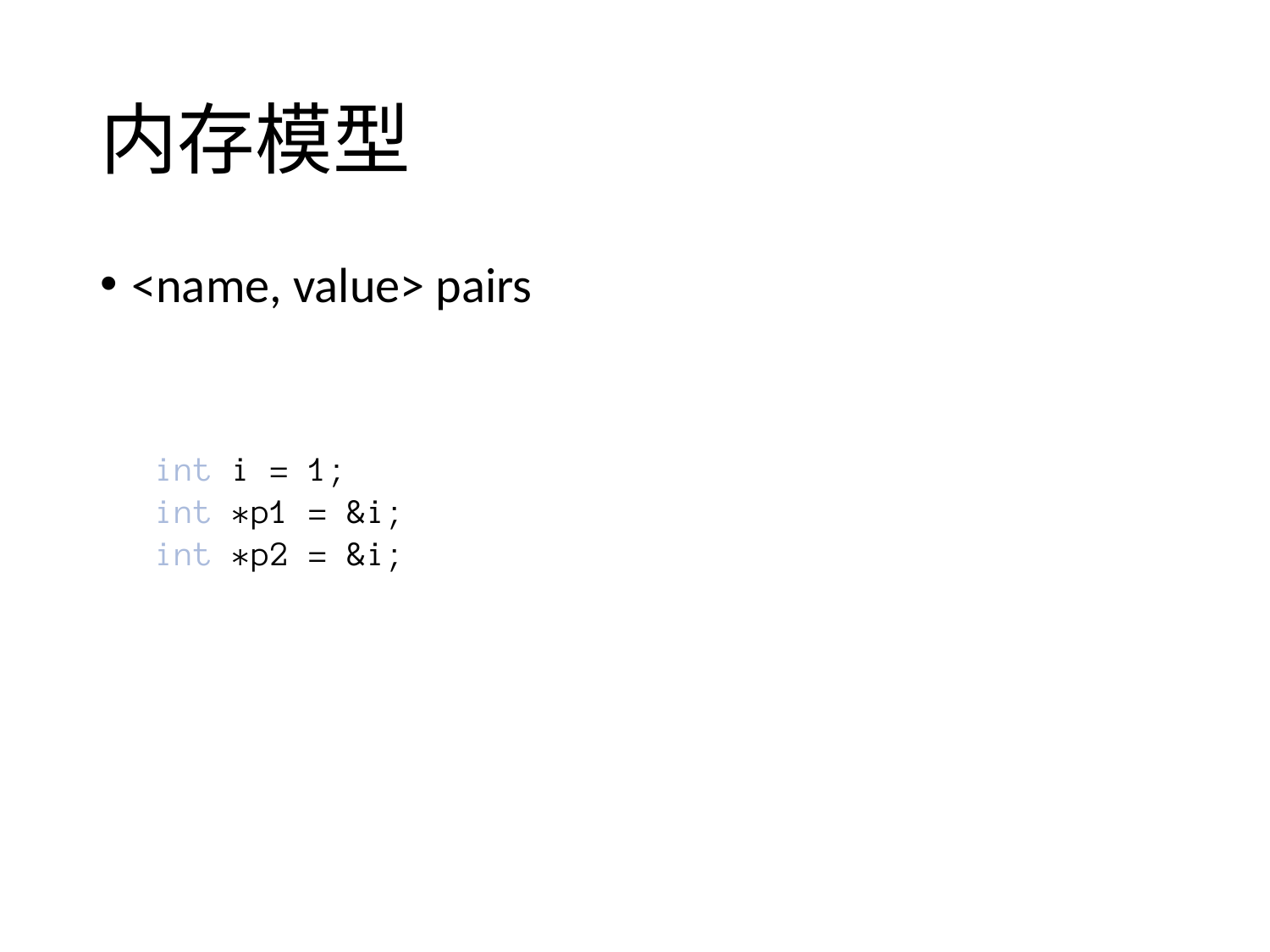

# 内存模型
<name, value> pairs

int i = 1;
int *p1 = &i;
int *p2 = &i;